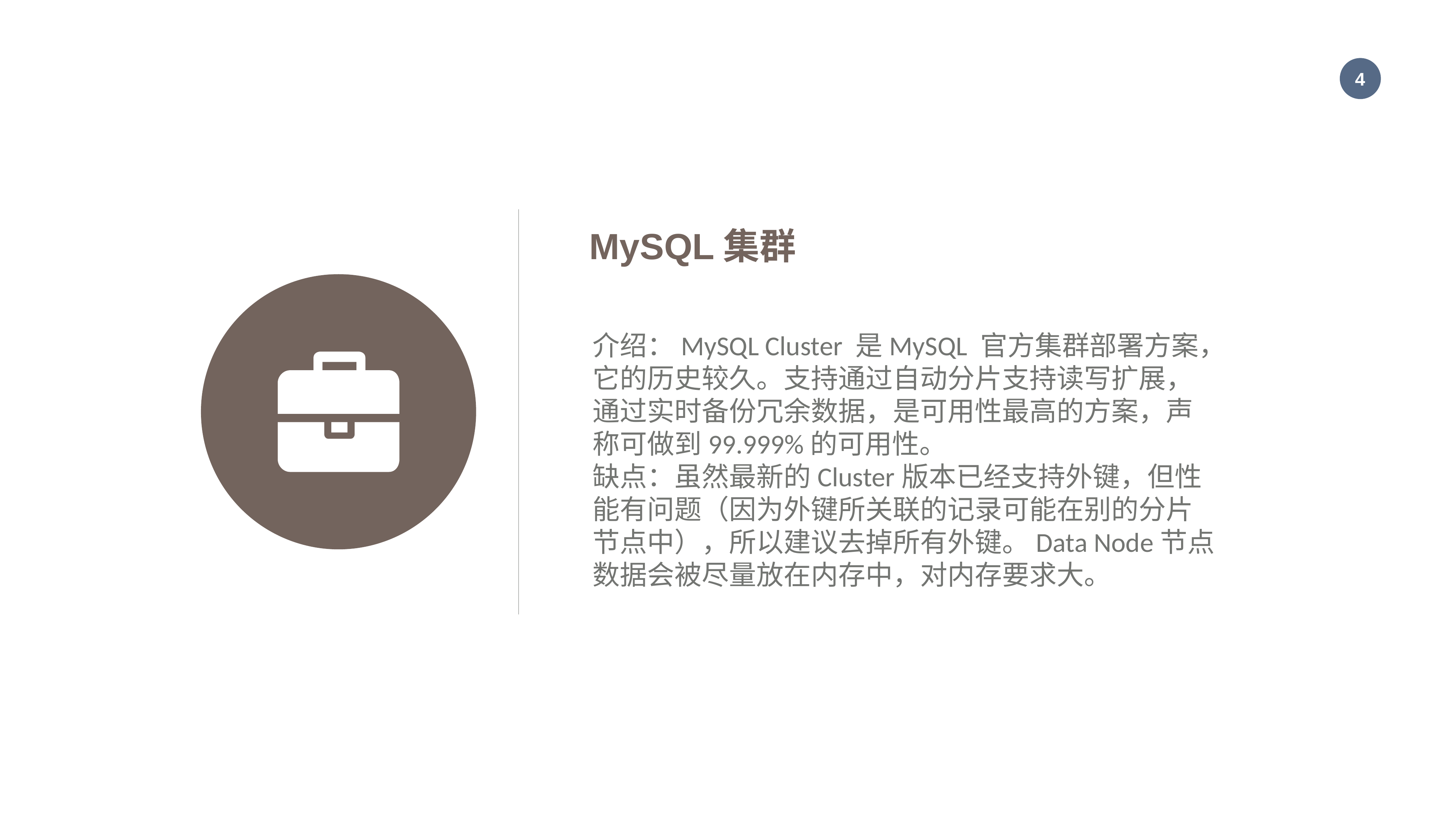

MySQL集群

介绍：MySQL Cluster 是MySQL 官方集群部署方案，它的历史较久。支持通过自动分片支持读写扩展，通过实时备份冗余数据，是可用性最高的方案，声称可做到99.999%的可用性。
缺点：虽然最新的Cluster版本已经支持外键，但性能有问题（因为外键所关联的记录可能在别的分片节点中），所以建议去掉所有外键。Data Node节点数据会被尽量放在内存中，对内存要求大。